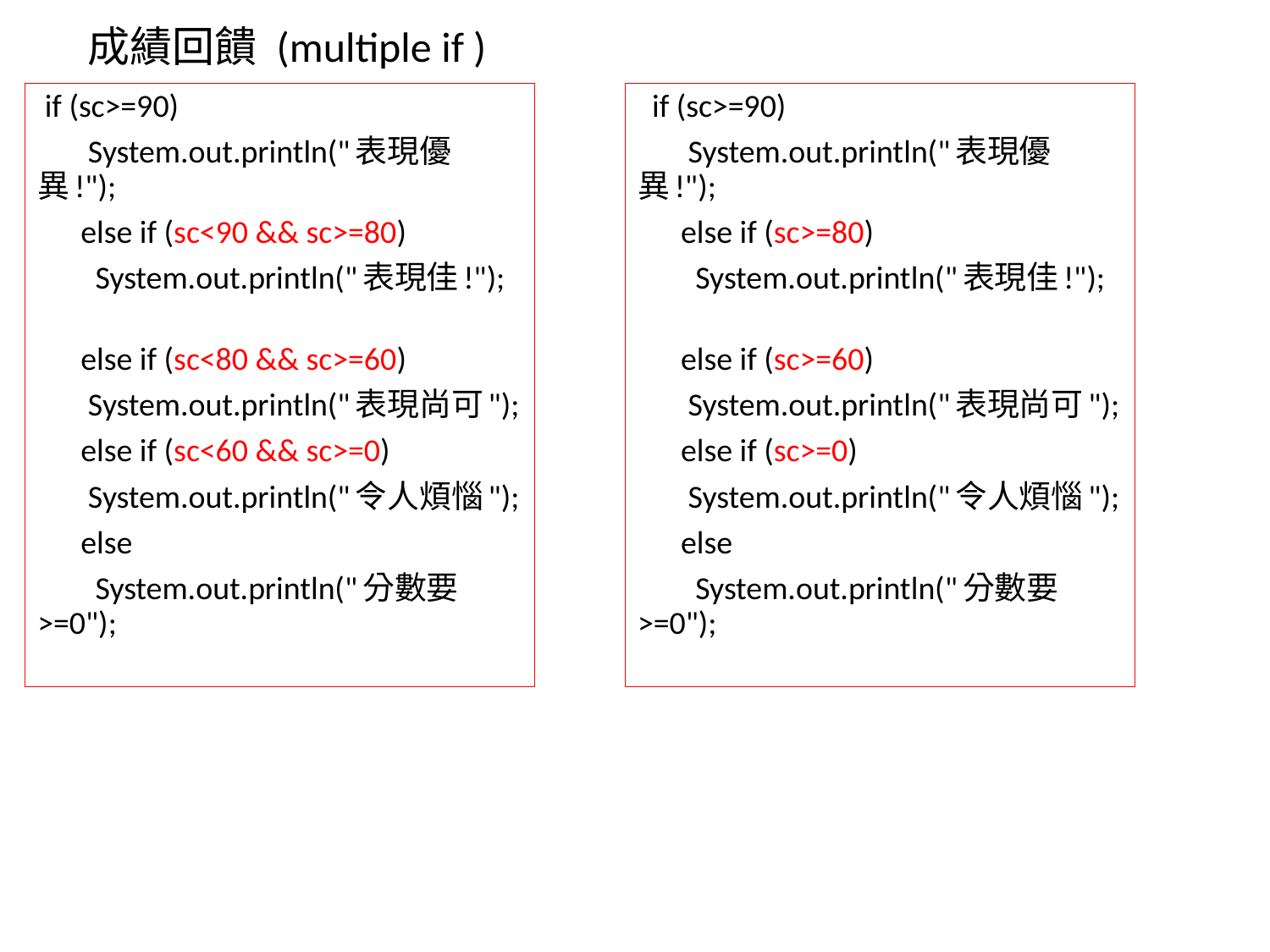

# 成績回饋 (multiple if )
 if (sc>=90)
       System.out.println("表現優異!");
      else if (sc<90 && sc>=80)
        System.out.println("表現佳!");
      else if (sc<80 && sc>=60)
       System.out.println("表現尚可");
      else if (sc<60 && sc>=0)
       System.out.println("令人煩惱");
      else
        System.out.println("分數要>=0");
  if (sc>=90)
       System.out.println("表現優異!");
      else if (sc>=80)
        System.out.println("表現佳!");
      else if (sc>=60)
       System.out.println("表現尚可");
      else if (sc>=0)
       System.out.println("令人煩惱");
      else
        System.out.println("分數要>=0");